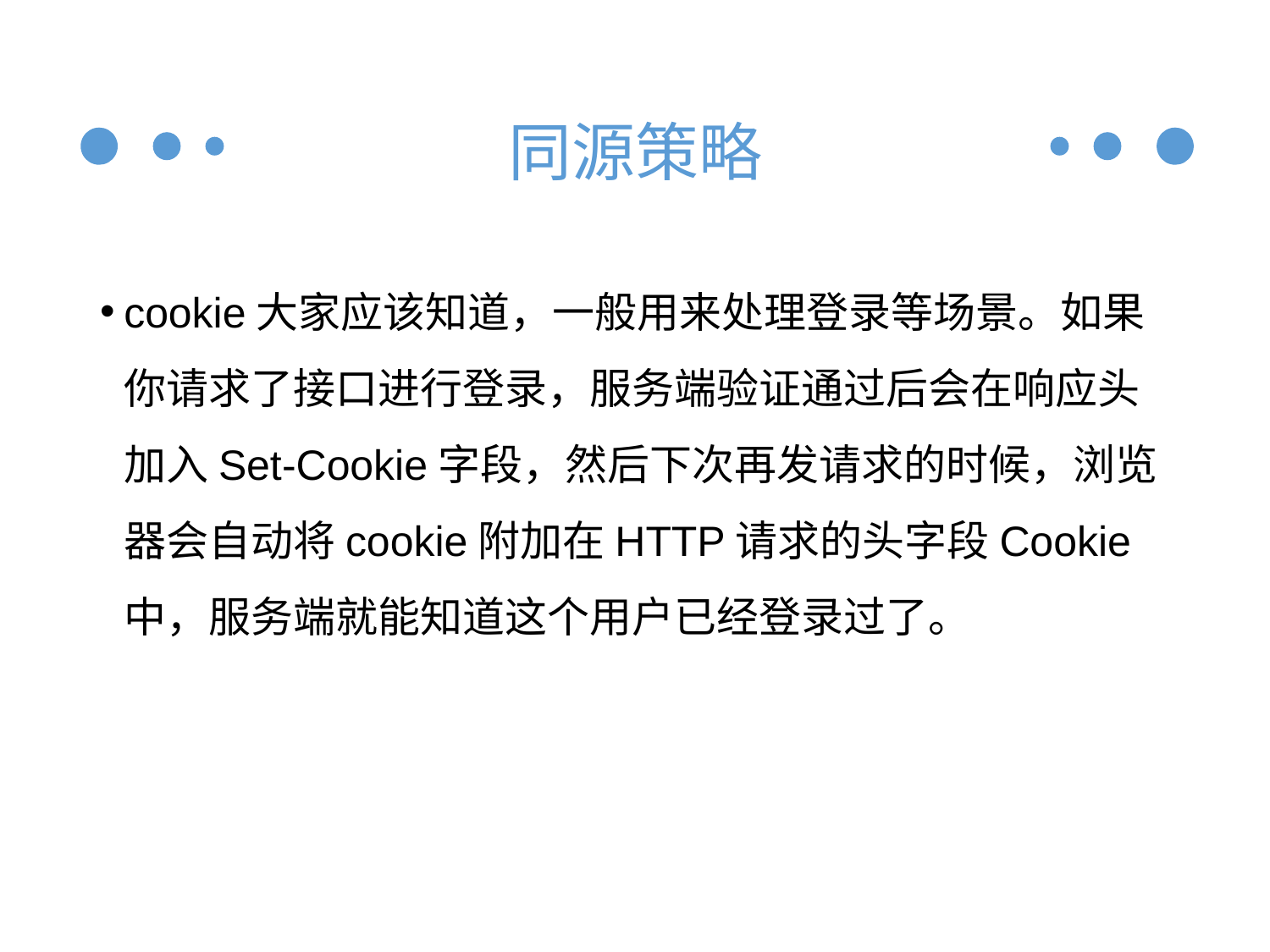

# 同源策略
cookie大家应该知道，一般用来处理登录等场景。如果你请求了接口进行登录，服务端验证通过后会在响应头加入Set-Cookie字段，然后下次再发请求的时候，浏览器会自动将cookie附加在HTTP请求的头字段Cookie中，服务端就能知道这个用户已经登录过了。